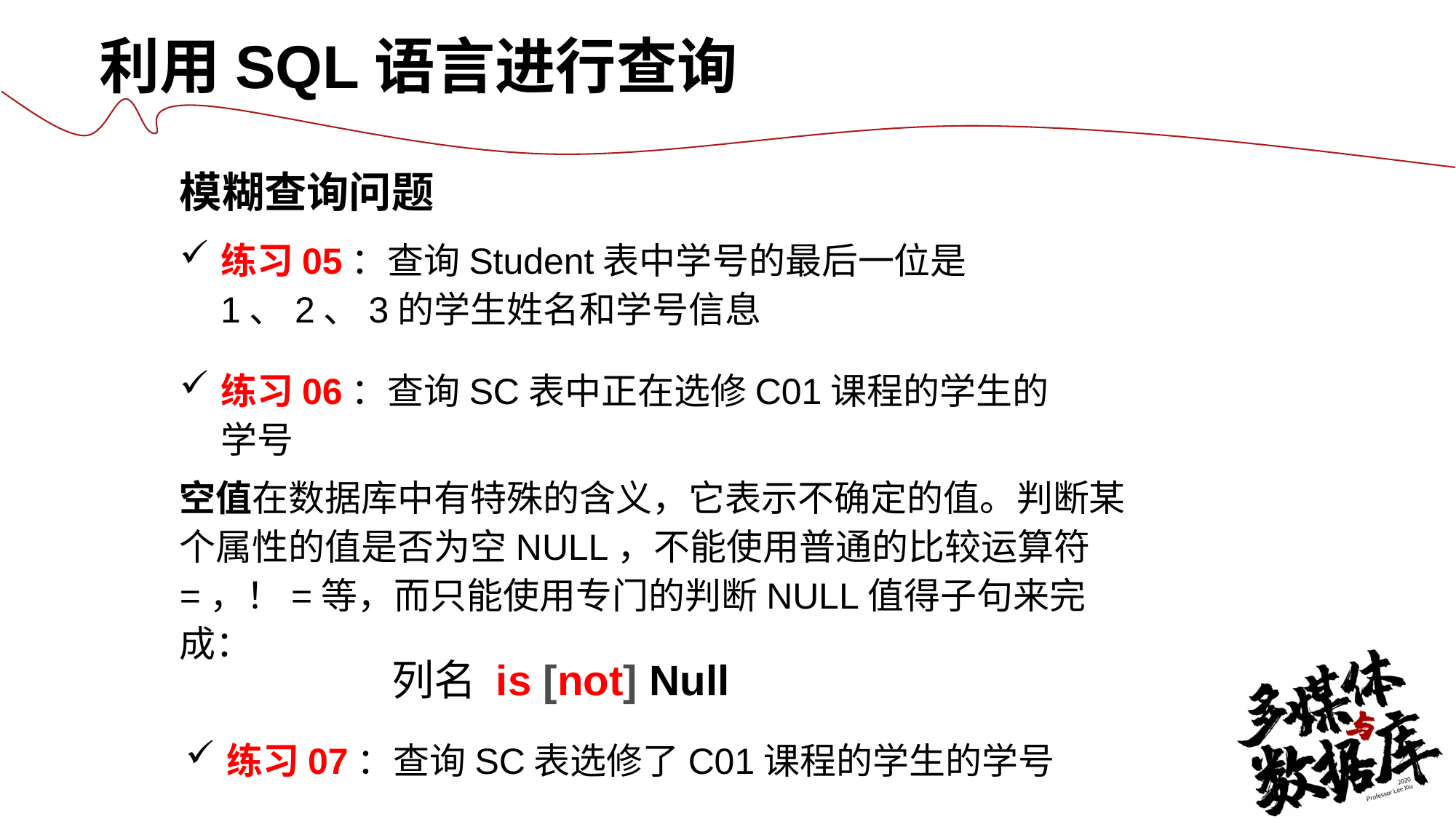

利用SQL语言进行查询
模糊查询问题
练习05：查询Student表中学号的最后一位是1、2、3的学生姓名和学号信息
练习06：查询SC表中正在选修C01课程的学生的学号
空值在数据库中有特殊的含义，它表示不确定的值。判断某个属性的值是否为空NULL，不能使用普通的比较运算符=，！=等，而只能使用专门的判断NULL值得子句来完成：
列名 is [not] Null
练习07：查询SC表选修了C01课程的学生的学号